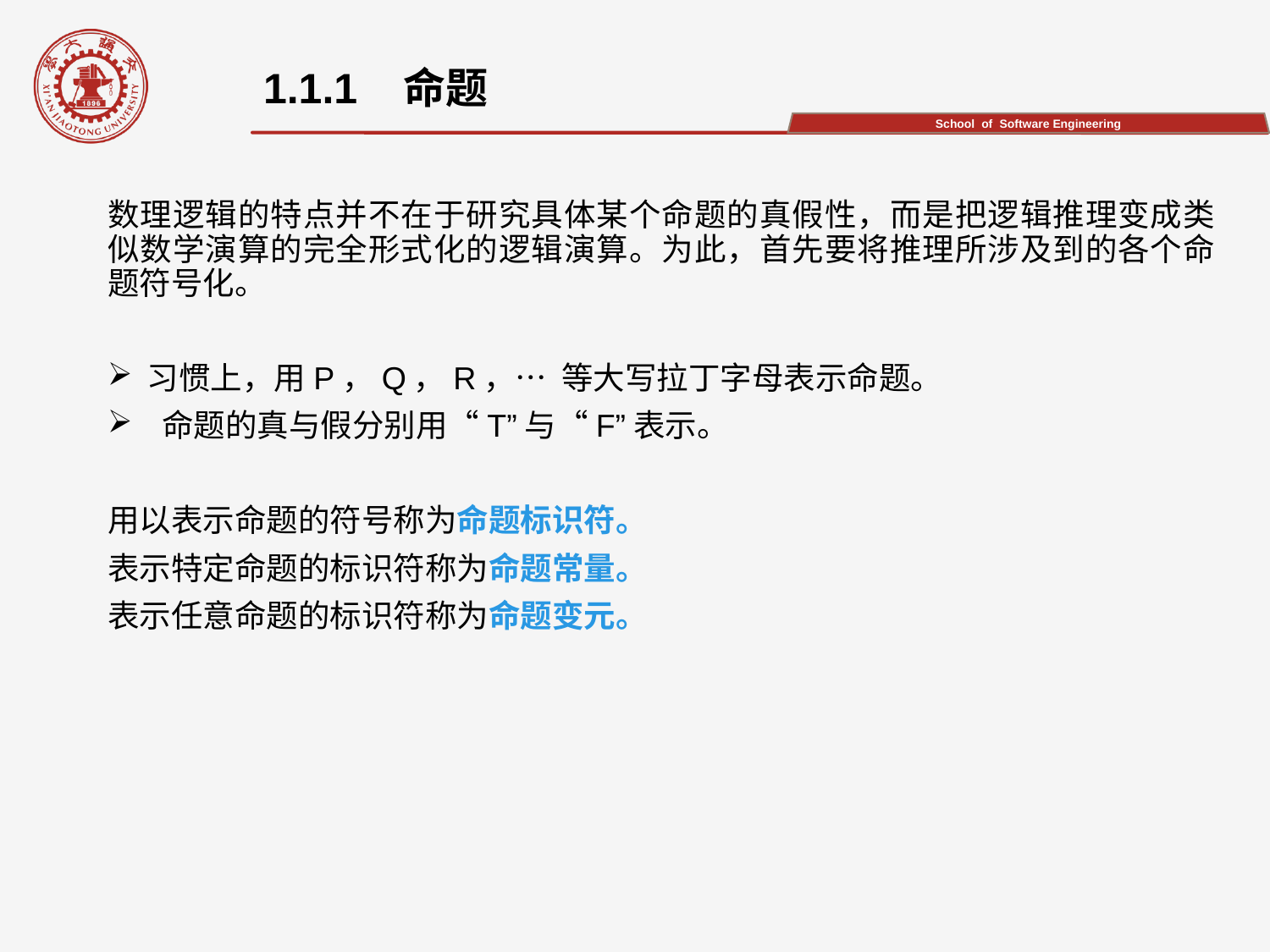

1.1.1   命题

数理逻辑的特点并不在于研究具体某个命题的真假性，而是把逻辑推理变成类似数学演算的完全形式化的逻辑演算。为此，首先要将推理所涉及到的各个命题符号化。

习惯上，用P，Q，R，…  等大写拉丁字母表示命题。
 命题的真与假分别用“T”与“F”表示。

用以表示命题的符号称为命题标识符。
表示特定命题的标识符称为命题常量。
表示任意命题的标识符称为命题变元。